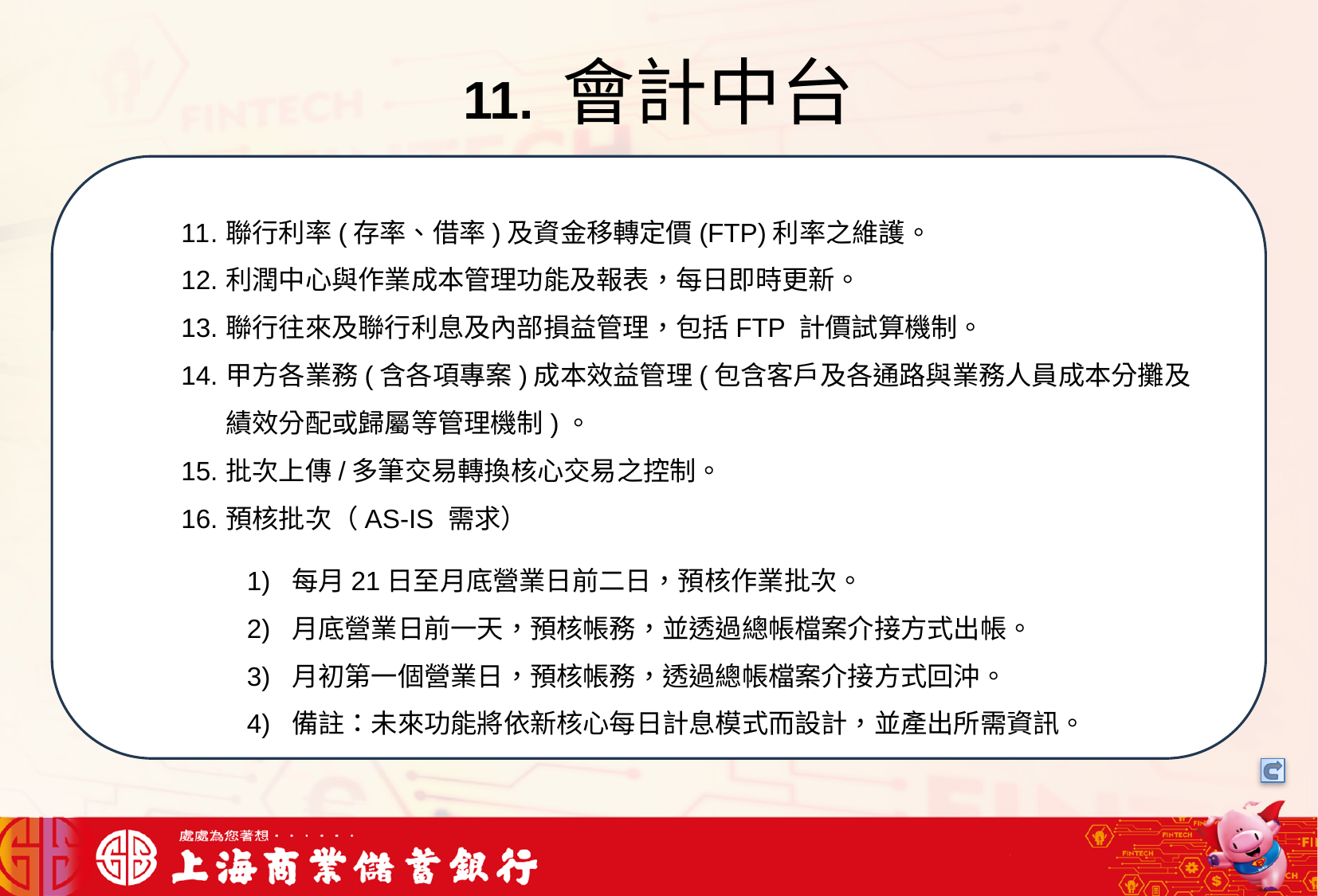

# 11. 會計中台
我們可以將信用卡相關資料存在一個檔案中，將這些檔案中的文字進行詞向量的轉換，把文字轉成數字向量存在向量資料庫中，透過檢索器在向量資料庫搜尋與用戶問題最接近的資訊，透過生成器，生成最合適的答案回覆用戶
聯行利率(存率、借率)及資金移轉定價(FTP)利率之維護。
利潤中心與作業成本管理功能及報表，每日即時更新。
聯行往來及聯行利息及內部損益管理，包括FTP 計價試算機制。
甲方各業務(含各項專案)成本效益管理(包含客戶及各通路與業務人員成本分攤及績效分配或歸屬等管理機制)。
批次上傳/多筆交易轉換核心交易之控制。
預核批次（AS-IS 需求）

每月21日至月底營業日前二日，預核作業批次。
月底營業日前一天，預核帳務，並透過總帳檔案介接方式出帳。
月初第一個營業日，預核帳務，透過總帳檔案介接方式回沖。
備註：未來功能將依新核心每日計息模式而設計，並產出所需資訊。